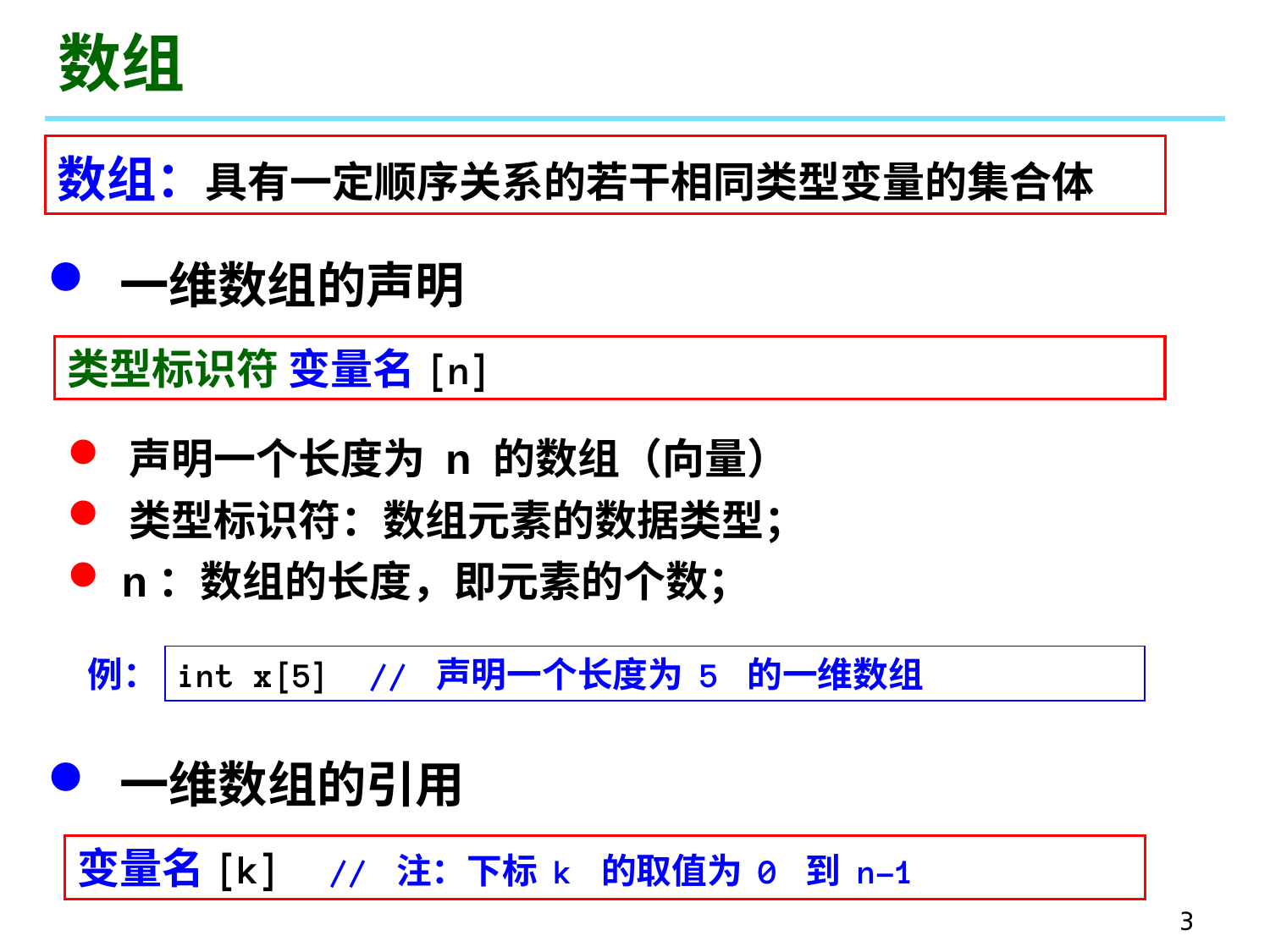

# 数组
数组：具有一定顺序关系的若干相同类型变量的集合体
 一维数组的声明
类型标识符 变量名[n]
 声明一个长度为 n 的数组（向量）
 类型标识符：数组元素的数据类型；
 n：数组的长度，即元素的个数；
例：
int x[5]  // 声明一个长度为 5 的一维数组
 一维数组的引用
变量名[k]  // 注：下标 k 的取值为 0 到 n-1
3